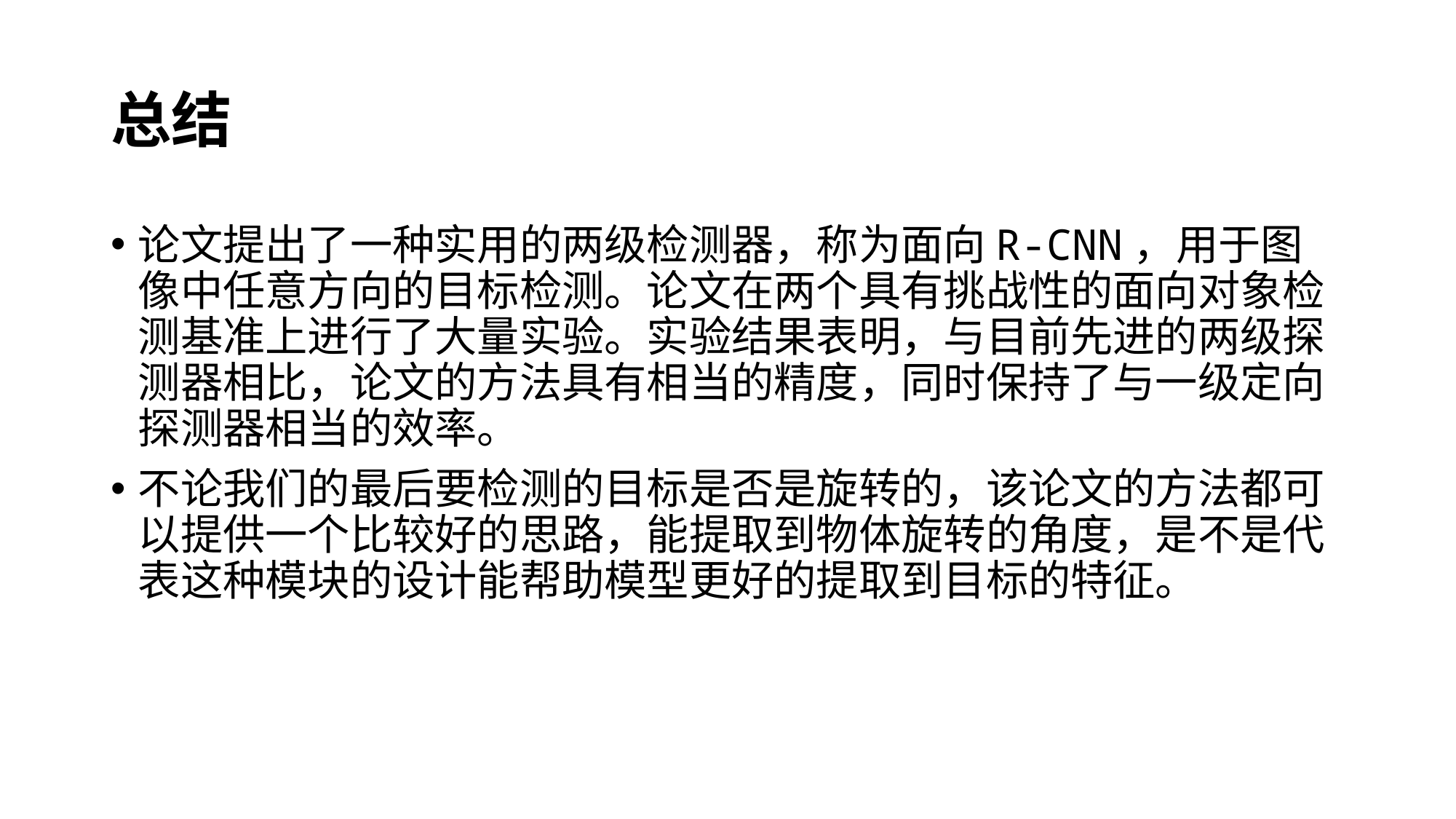

# 总结
论文提出了一种实用的两级检测器，称为面向R-CNN，用于图像中任意方向的目标检测。论文在两个具有挑战性的面向对象检测基准上进行了大量实验。实验结果表明，与目前先进的两级探测器相比，论文的方法具有相当的精度，同时保持了与一级定向探测器相当的效率。
不论我们的最后要检测的目标是否是旋转的，该论文的方法都可以提供一个比较好的思路，能提取到物体旋转的角度，是不是代表这种模块的设计能帮助模型更好的提取到目标的特征。